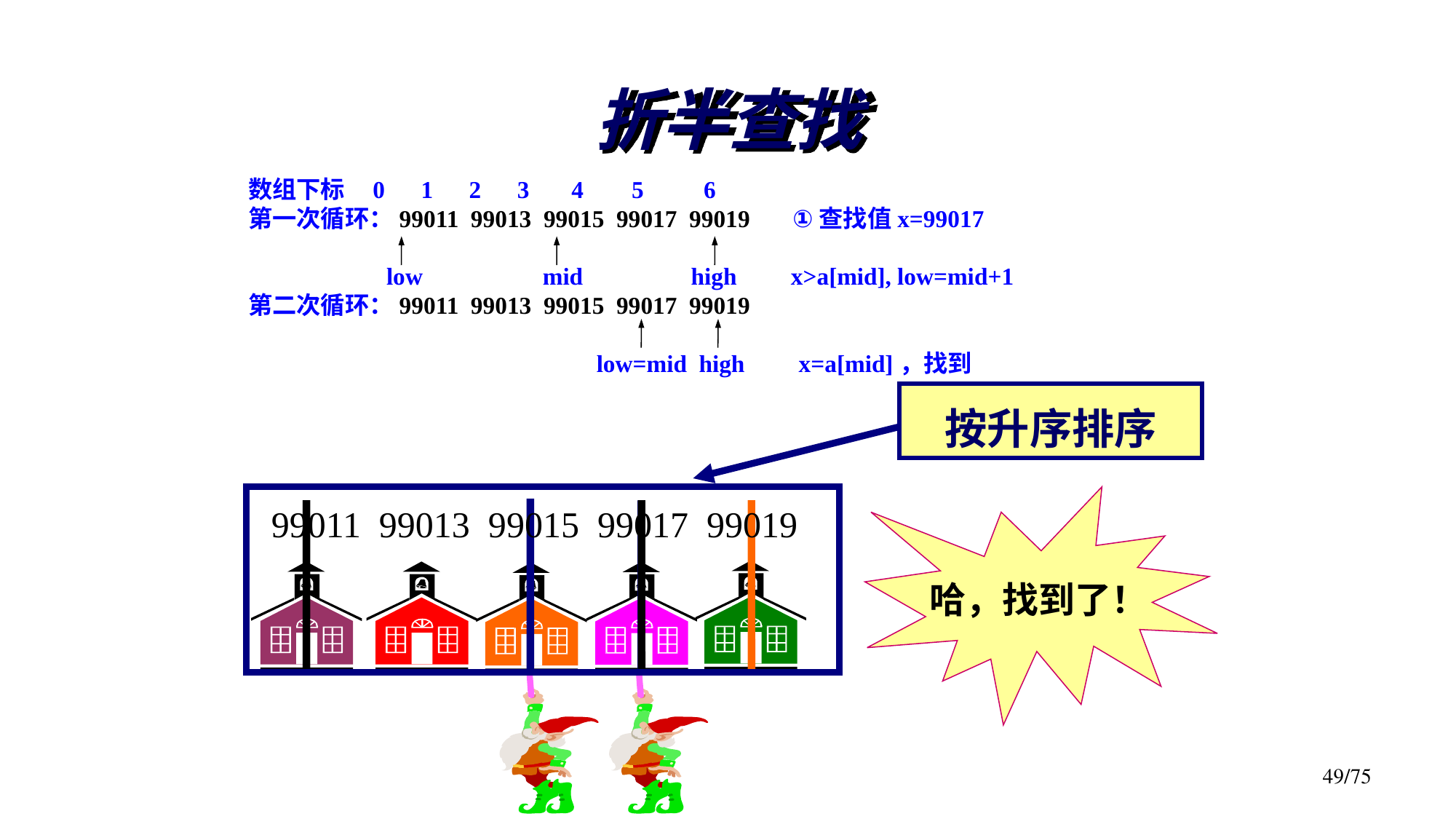

# 折半查找
数组下标    0      1      2      3       4        5          6
第一次循环：99011  99013  99015  99017  99019       ①查找值x=99017

                       low                    mid                  high         x>a[mid], low=mid+1
第二次循环：99011  99013  99015  99017  99019

                                                          low=mid  high         x=a[mid]，找到

按升序排序

哈，找到了！
99011  99013  99015  99017  99019